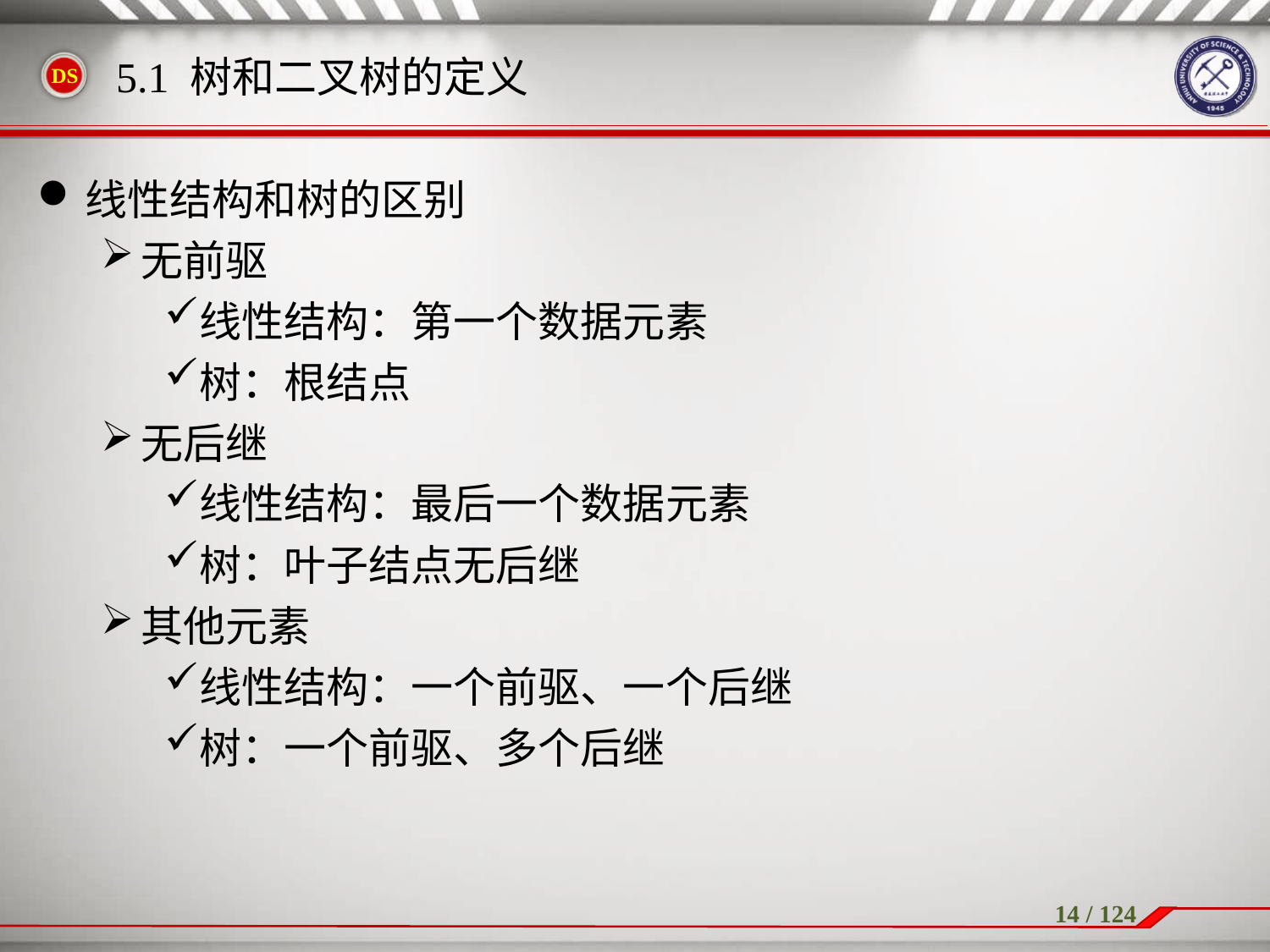

线性结构和树的区别
无前驱
线性结构：第一个数据元素
树：根结点
无后继
线性结构：最后一个数据元素
树：叶子结点无后继
其他元素
线性结构：一个前驱、一个后继
树：一个前驱、多个后继
5.1 树和二叉树的定义